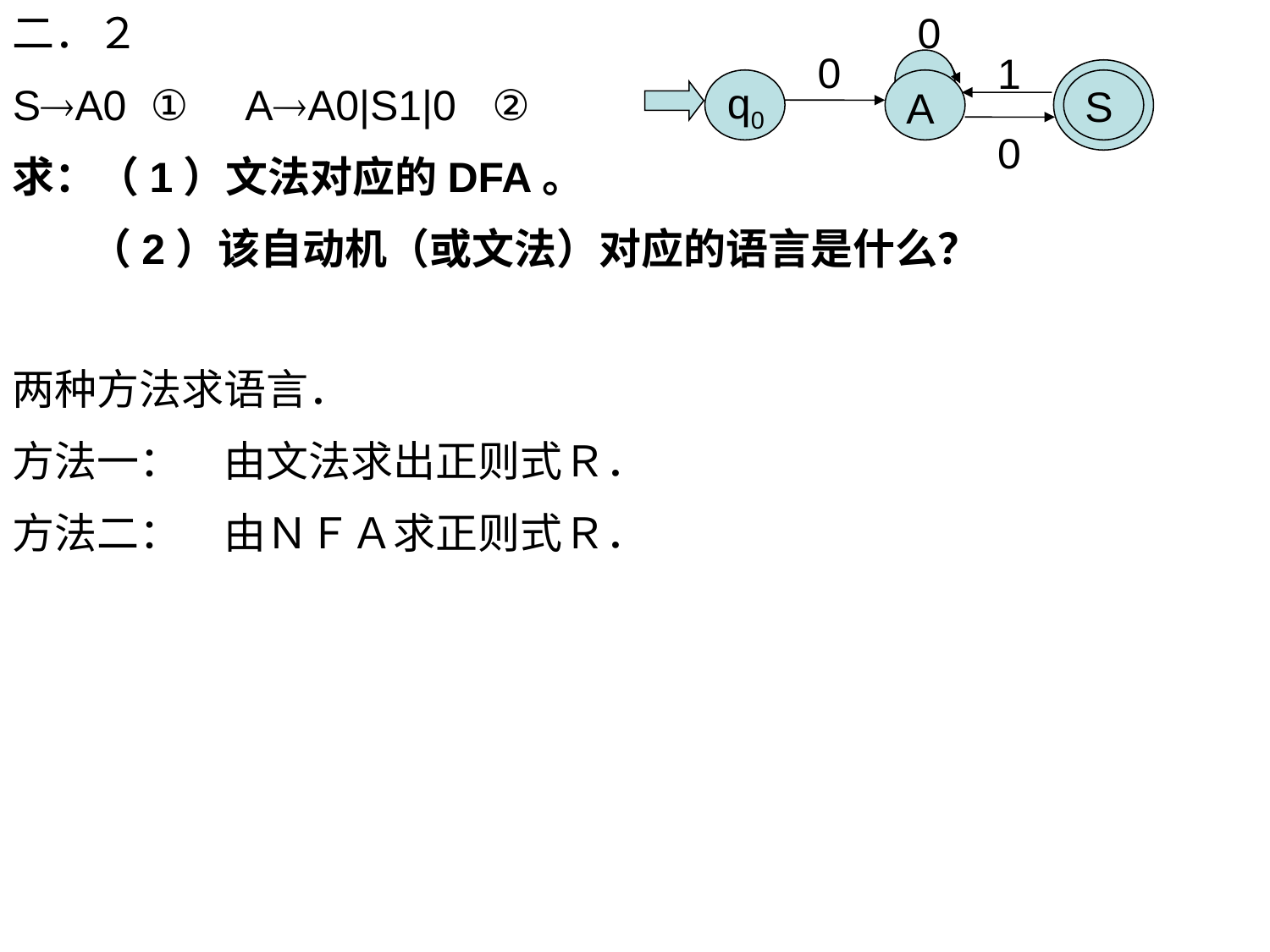

二．２
S→A0  ①     A→A0|S1|0   ②
求：（1）文法对应的DFA。
       （2）该自动机（或文法）对应的语言是什么？
0
0
1

S

q0

A

0

两种方法求语言．
方法一：　由文法求出正则式Ｒ．
方法二：　由ＮＦＡ求正则式Ｒ．